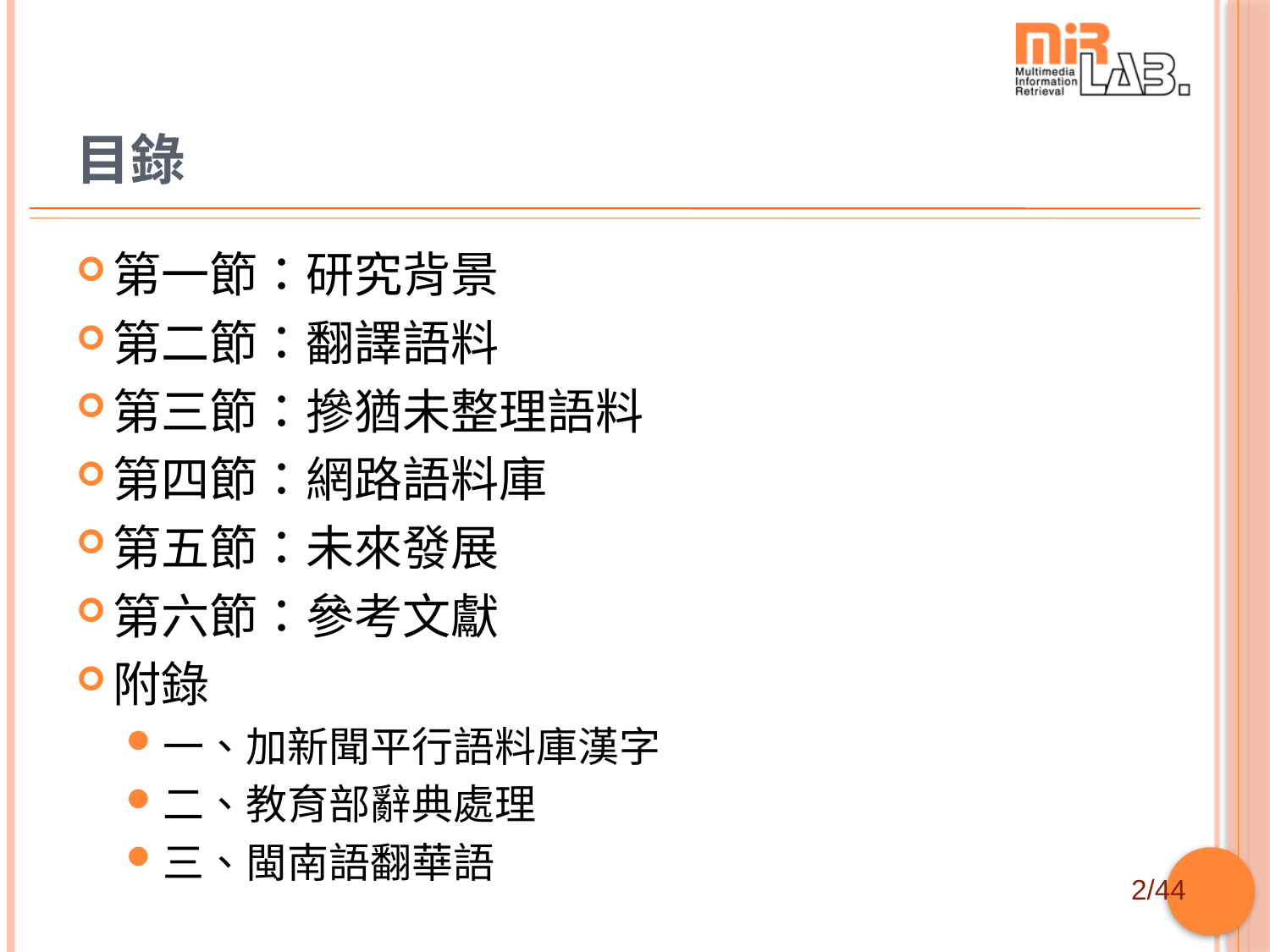

# 目錄
第一節：研究背景
第二節：翻譯語料
第三節：摻猶未整理語料
第四節：網路語料庫
第五節：未來發展
第六節：參考文獻
附錄
一、加新聞平行語料庫漢字
二、教育部辭典處理
三、閩南語翻華語